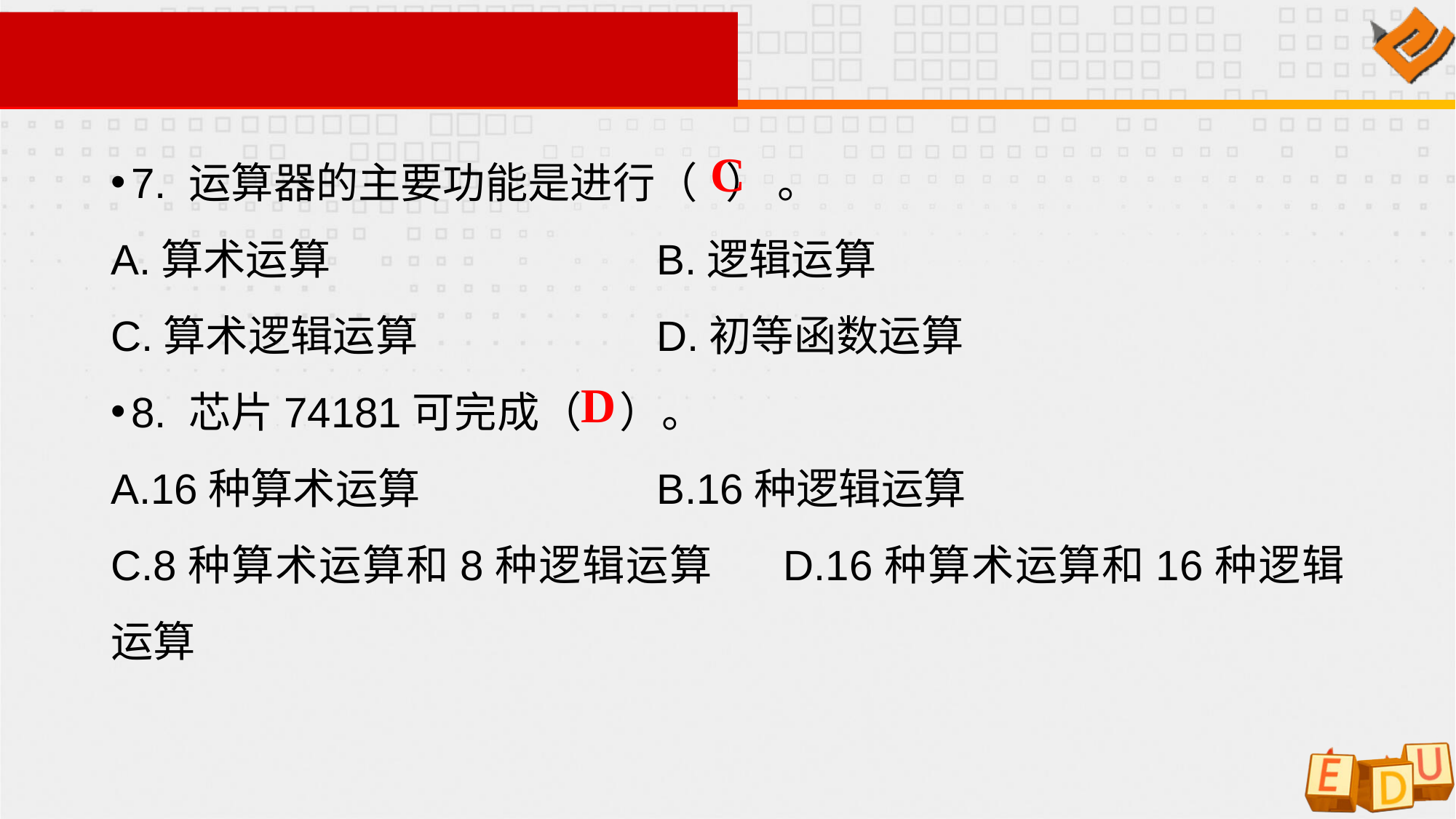

#
7. 运算器的主要功能是进行（   ） 。
A.算术运算                        	B.逻辑运算
C.算术逻辑运算                	D.初等函数运算
8. 芯片74181可完成（    ）。
A.16种算术运算                  	B.16种逻辑运算
C.8种算术运算和8种逻辑运算	D.16种算术运算和16种逻辑运算
C
D